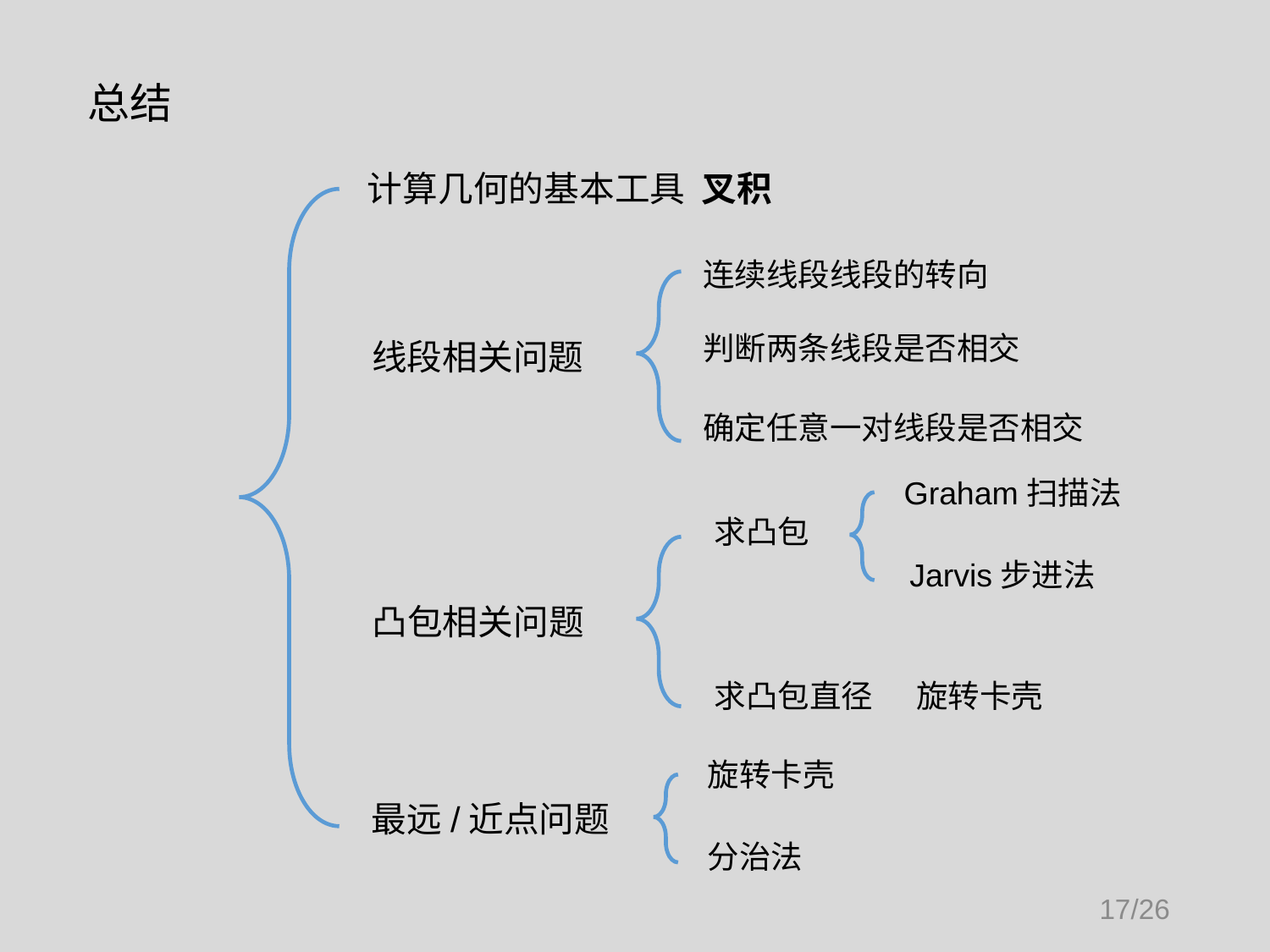

# 总结
计算几何的基本工具  叉积

连续线段线段的转向

判断两条线段是否相交
线段相关问题
确定任意一对线段是否相交
Graham扫描法

求凸包

Jarvis步进法
凸包相关问题
求凸包直径      旋转卡壳
旋转卡壳

最远/近点问题
分治法
17/26